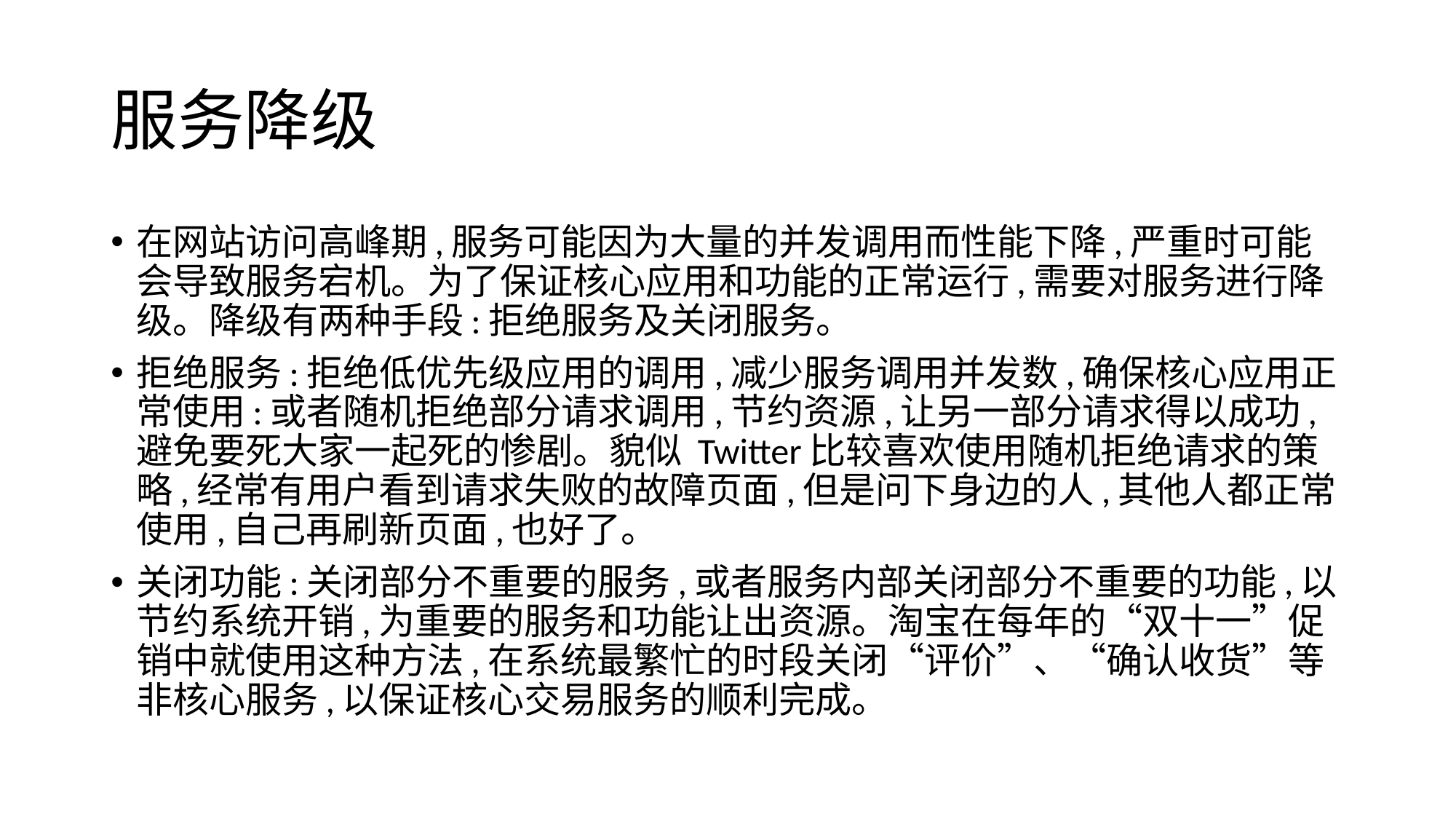

# 服务降级
在网站访问高峰期,服务可能因为大量的并发调用而性能下降,严重时可能会导致服务宕机。为了保证核心应用和功能的正常运行,需要对服务进行降级。降级有两种手段:拒绝服务及关闭服务。
拒绝服务:拒绝低优先级应用的调用,减少服务调用并发数,确保核心应用正常使用:或者随机拒绝部分请求调用,节约资源,让另一部分请求得以成功,避免要死大家一起死的惨剧。貌似 Twitter比较喜欢使用随机拒绝请求的策略,经常有用户看到请求失败的故障页面,但是问下身边的人,其他人都正常使用,自己再刷新页面,也好了。
关闭功能:关闭部分不重要的服务,或者服务内部关闭部分不重要的功能,以节约系统开销,为重要的服务和功能让出资源。淘宝在每年的“双十一”促销中就使用这种方法,在系统最繁忙的时段关闭“评价”、“确认收货”等非核心服务,以保证核心交易服务的顺利完成。